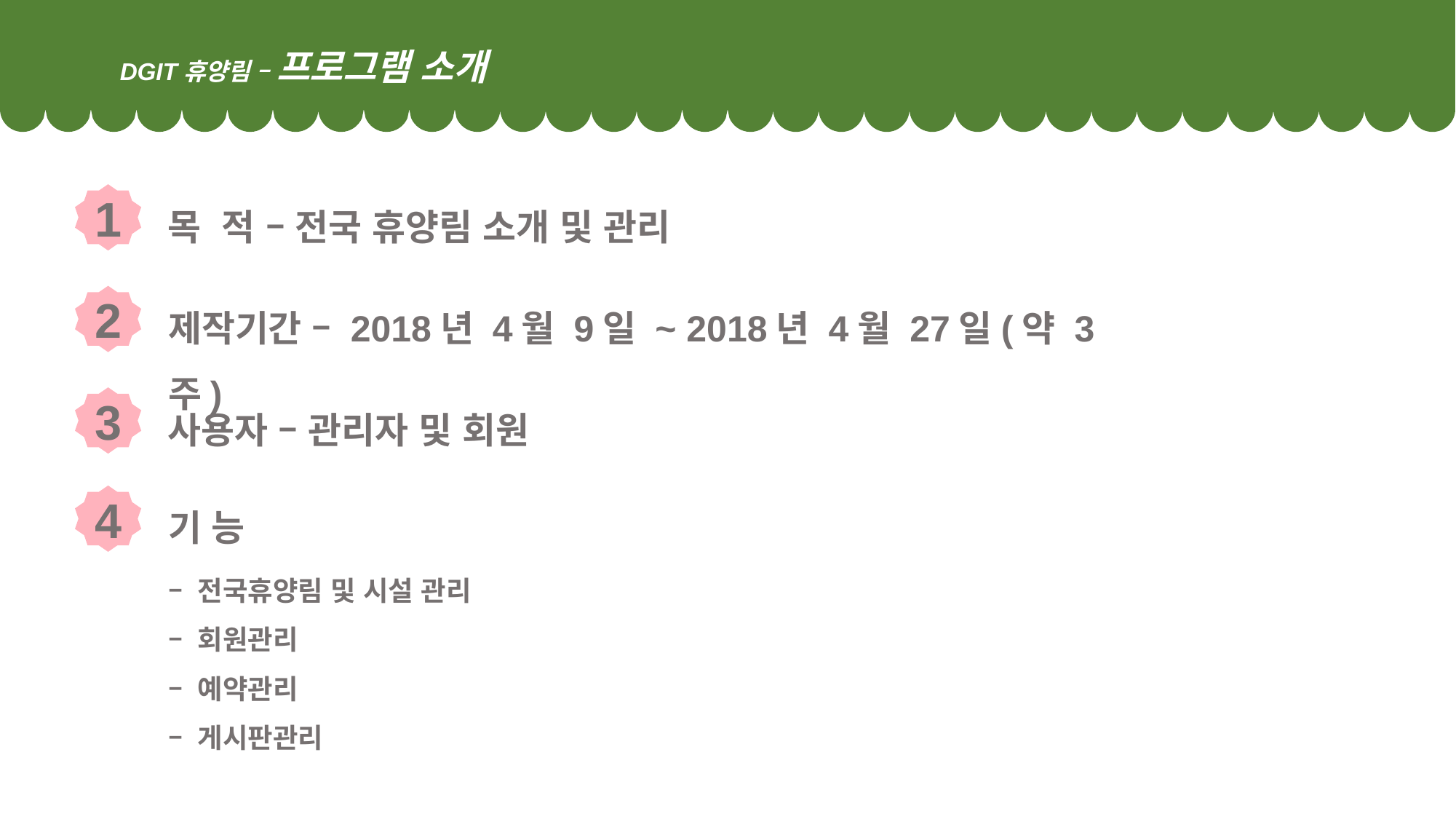

DGIT휴양림 – 프로그램 소개

목  적 – 전국 휴양림 소개 및 관리
1
제작기간 – 2018년 4월 9일 ~ 2018년 4월 27일(약 3주)
2
사용자 – 관리자 및 회원
3
기 능
4
 – 전국휴양림 및 시설 관리
 – 회원관리
 – 예약관리
 – 게시판관리